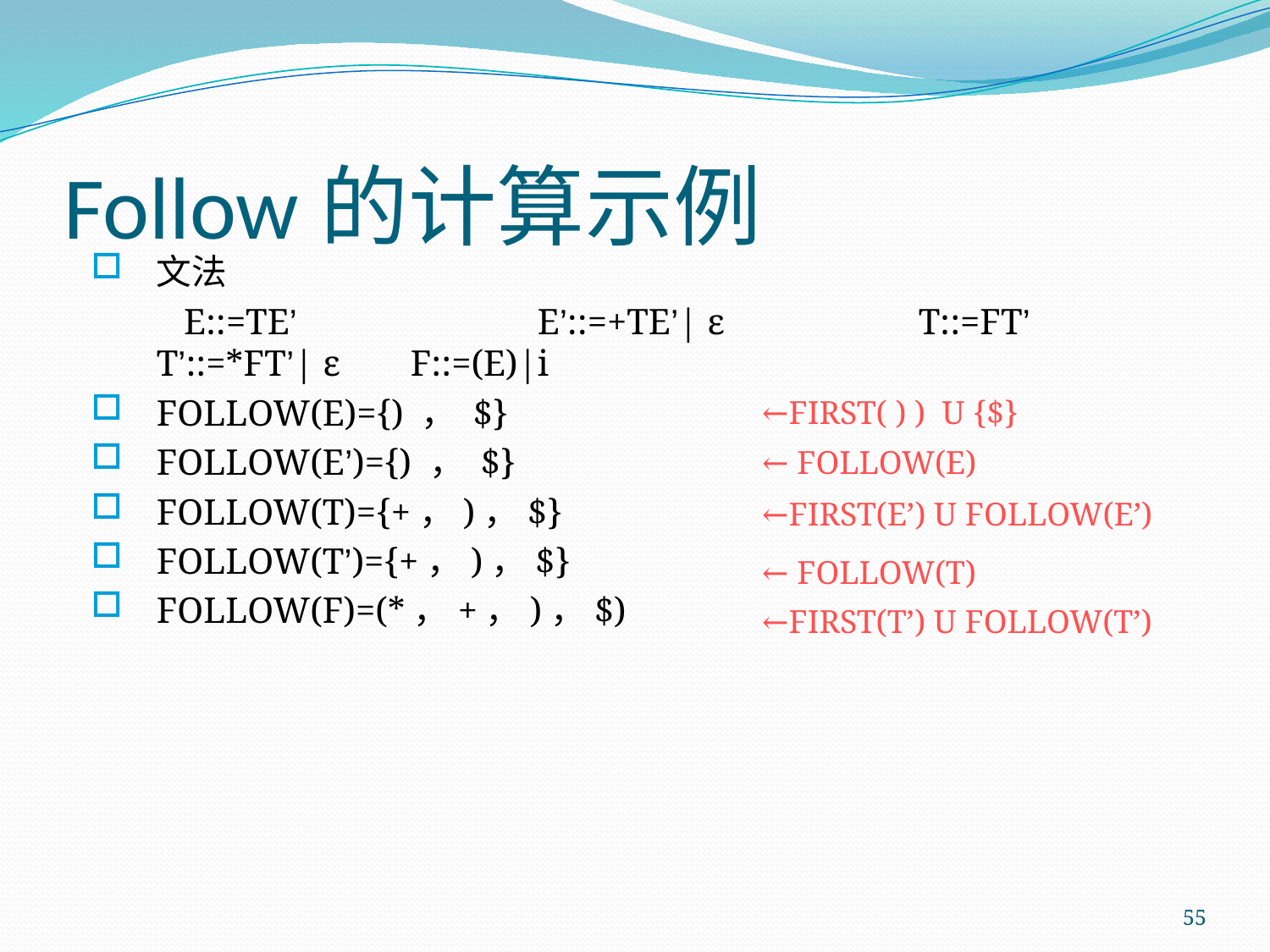

# Follow的计算示例
文法
	   E::=TE’		E’::=+TE’| ε		T::=FT’   	T’::=*FT’| ε	F::=(E)|i
FOLLOW(E)={) ， $}
FOLLOW(E’)={) ， $}
FOLLOW(T)={+，)，$}
FOLLOW(T’)={+，)，$}
FOLLOW(F)=(*，+，)，$)
   ←FIRST( ) )  U {$}
   ← FOLLOW(E)
   ←FIRST(E’) U FOLLOW(E’)
   ← FOLLOW(T)
   ←FIRST(T’) U FOLLOW(T’)
55